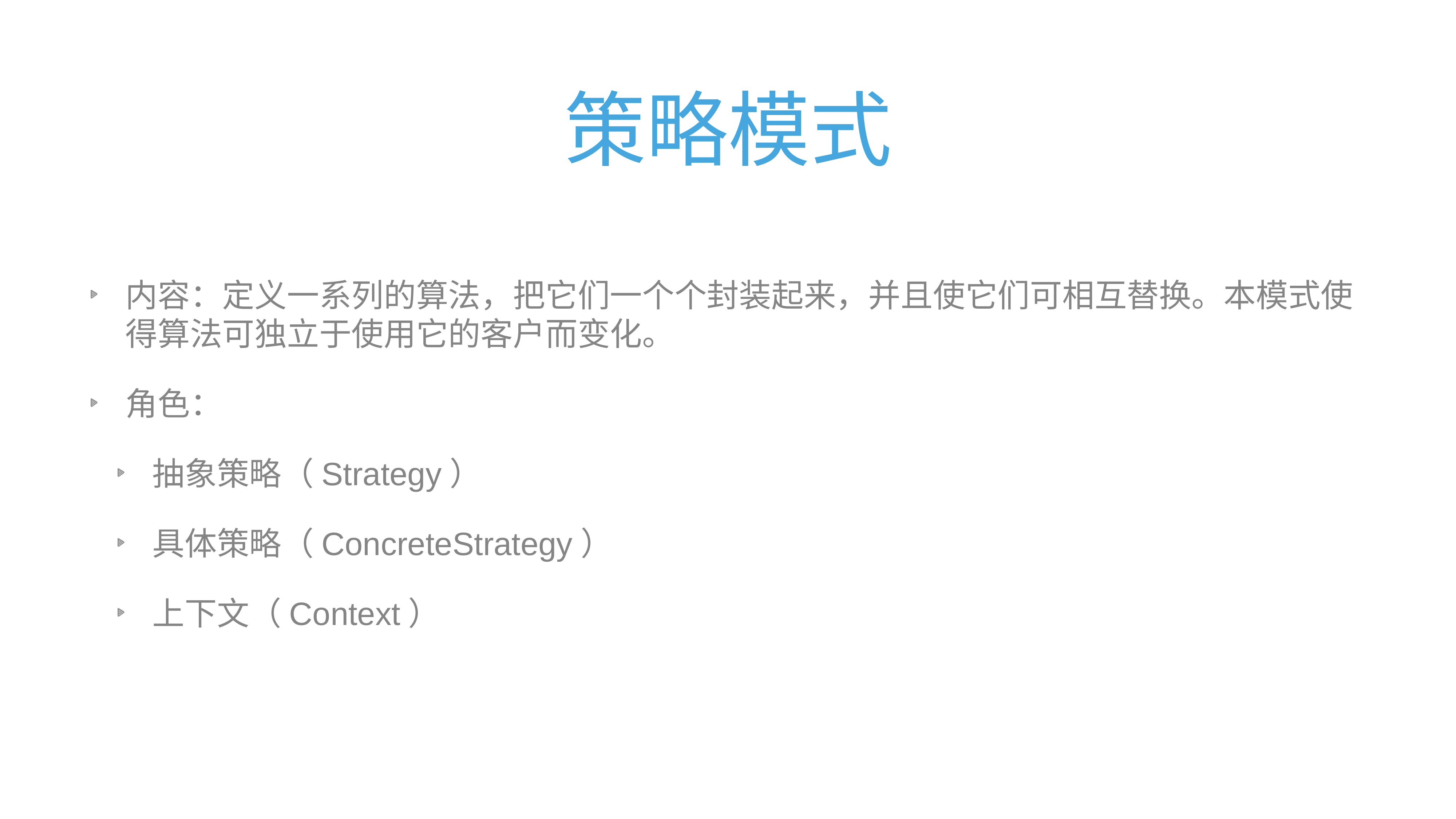

# 策略模式
内容：定义一系列的算法，把它们一个个封装起来，并且使它们可相互替换。本模式使得算法可独立于使用它的客户而变化。
角色：
抽象策略（Strategy）
具体策略（ConcreteStrategy）
上下文（Context）